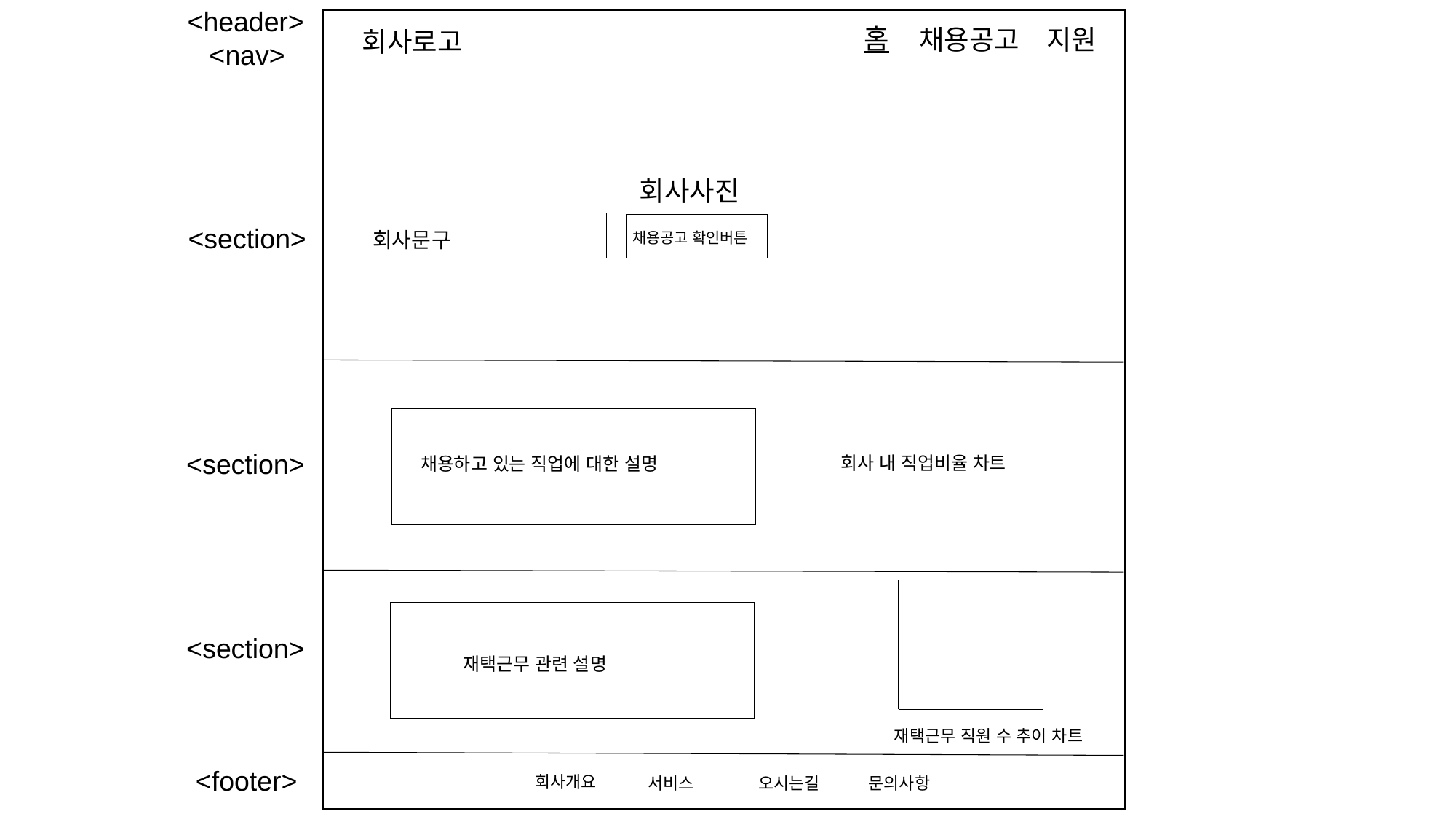

<header>

홈
채용공고
지원
회사로고
<nav>
회사사진

<section>
회사문구
채용공고 확인버튼

<section>
회사 내 직업비율 차트
채용하고 있는 직업에 대한 설명

<section>
재택근무 관련 설명
재택근무 직원 수 추이 차트
<footer>
회사개요
오시는길
서비스
문의사항